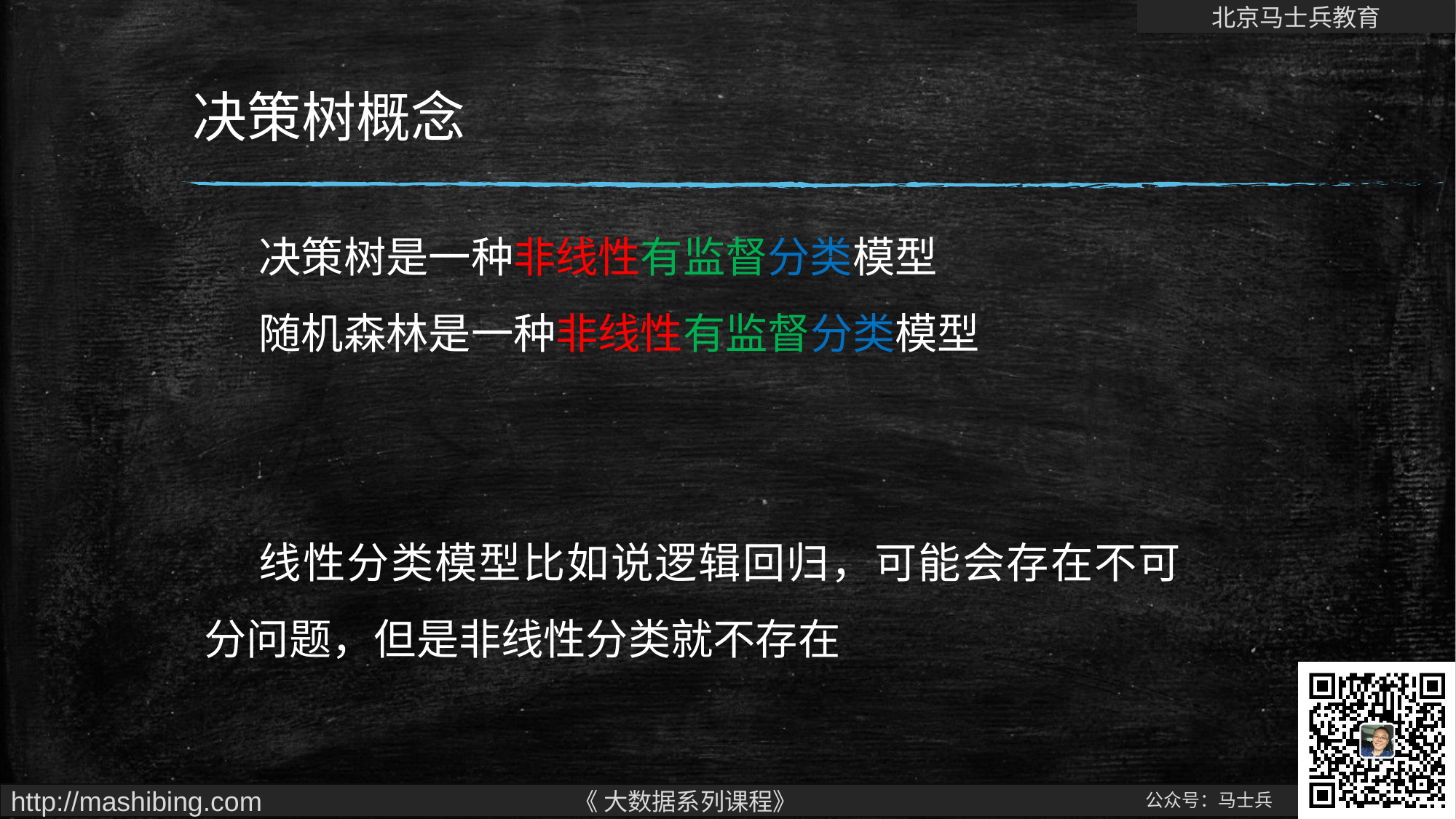

# 决策树概念

决策树是一种非线性有监督分类模型
随机森林是一种非线性有监督分类模型

线性分类模型比如说逻辑回归，可能会存在不可分问题，但是非线性分类就不存在